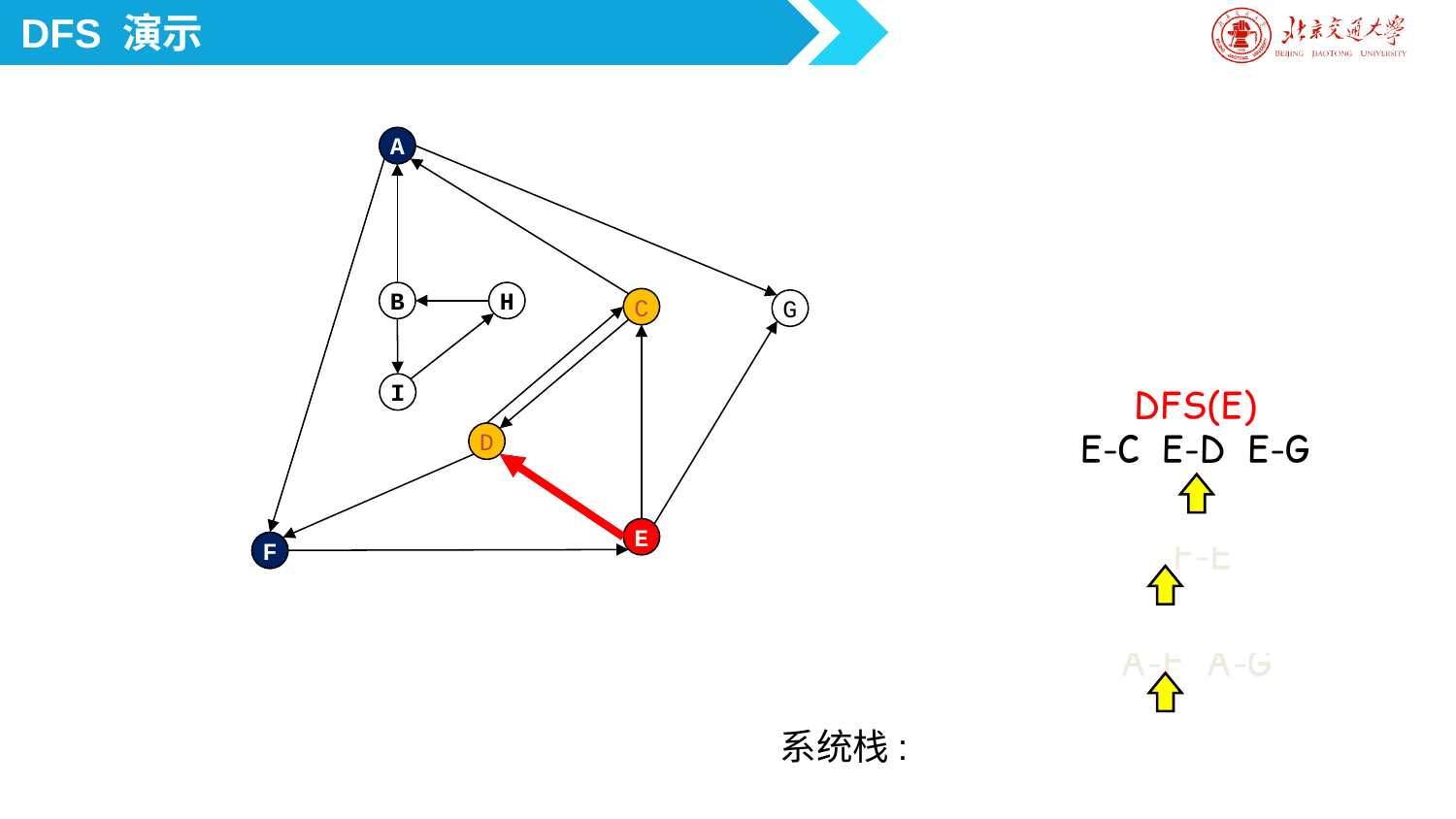

DFS 演示
A
B
H

DFS(E)
E-C  E-D  E-G

C
G
I

dfs(F)
F-E

D

dfs(A)
A-F  A-G
E
DFS演示
F

系统栈: